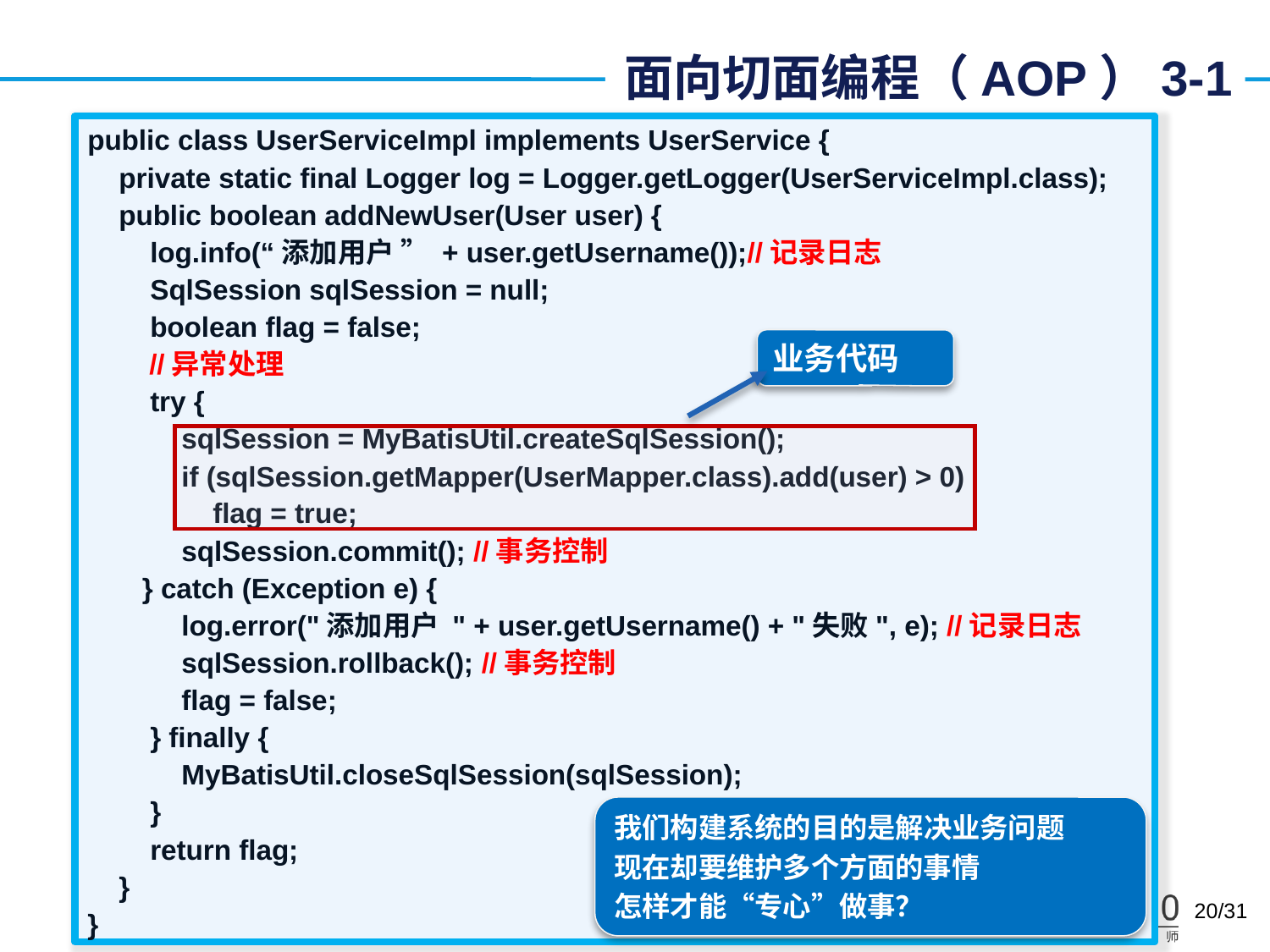

# 面向切面编程（AOP）3-1
public class UserServiceImpl implements UserService {
    private static final Logger log = Logger.getLogger(UserServiceImpl.class);
    public boolean addNewUser(User user) {
        log.info(“添加用户 ” + user.getUsername());//记录日志
        SqlSession sqlSession = null;
        boolean flag = false;
	//异常处理
        try {
            sqlSession = MyBatisUtil.createSqlSession();
            if (sqlSession.getMapper(UserMapper.class).add(user) > 0)
                flag = true;
            sqlSession.commit(); //事务控制
       } catch (Exception e) {
            log.error("添加用户 " + user.getUsername() + "失败", e); //记录日志
            sqlSession.rollback(); //事务控制
            flag = false;
        } finally {
            MyBatisUtil.closeSqlSession(sqlSession);
        }
        return flag;
    }
}

业务代码

我们构建系统的目的是解决业务问题
现在却要维护多个方面的事情
怎样才能“专心”做事？
20/31